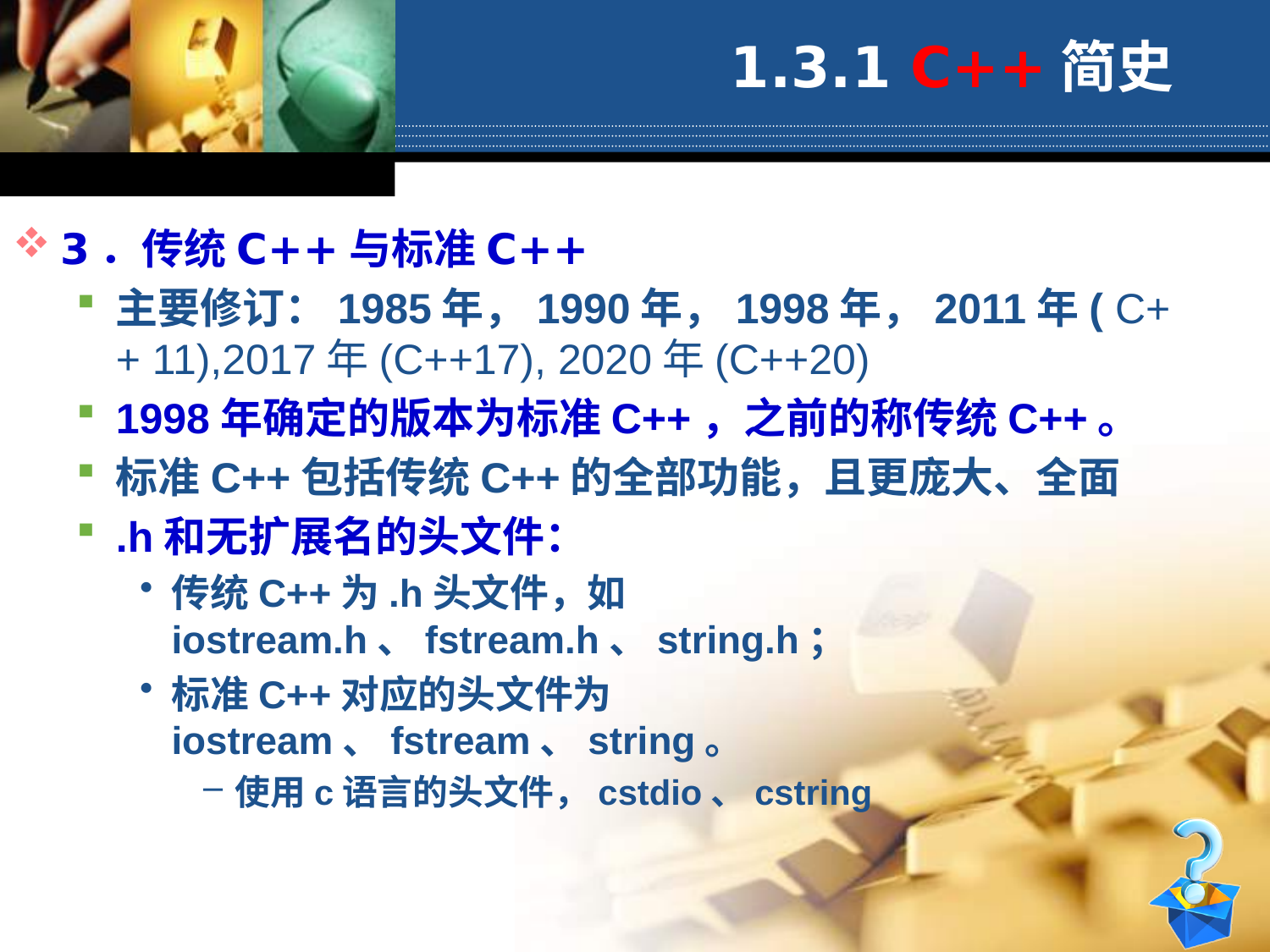

1.3.1 C++简史
3．传统C++与标准C++
主要修订：1985年，1990年，1998年，2011年( C++ 11),2017年(C++17), 2020年(C++20)
1998年确定的版本为标准C++，之前的称传统C++。
标准C++包括传统C++的全部功能，且更庞大、全面
.h和无扩展名的头文件：
传统C++为.h头文件，如iostream.h、fstream.h、string.h；
标准C++对应的头文件为iostream、fstream、string。
使用c语言的头文件，cstdio、cstring